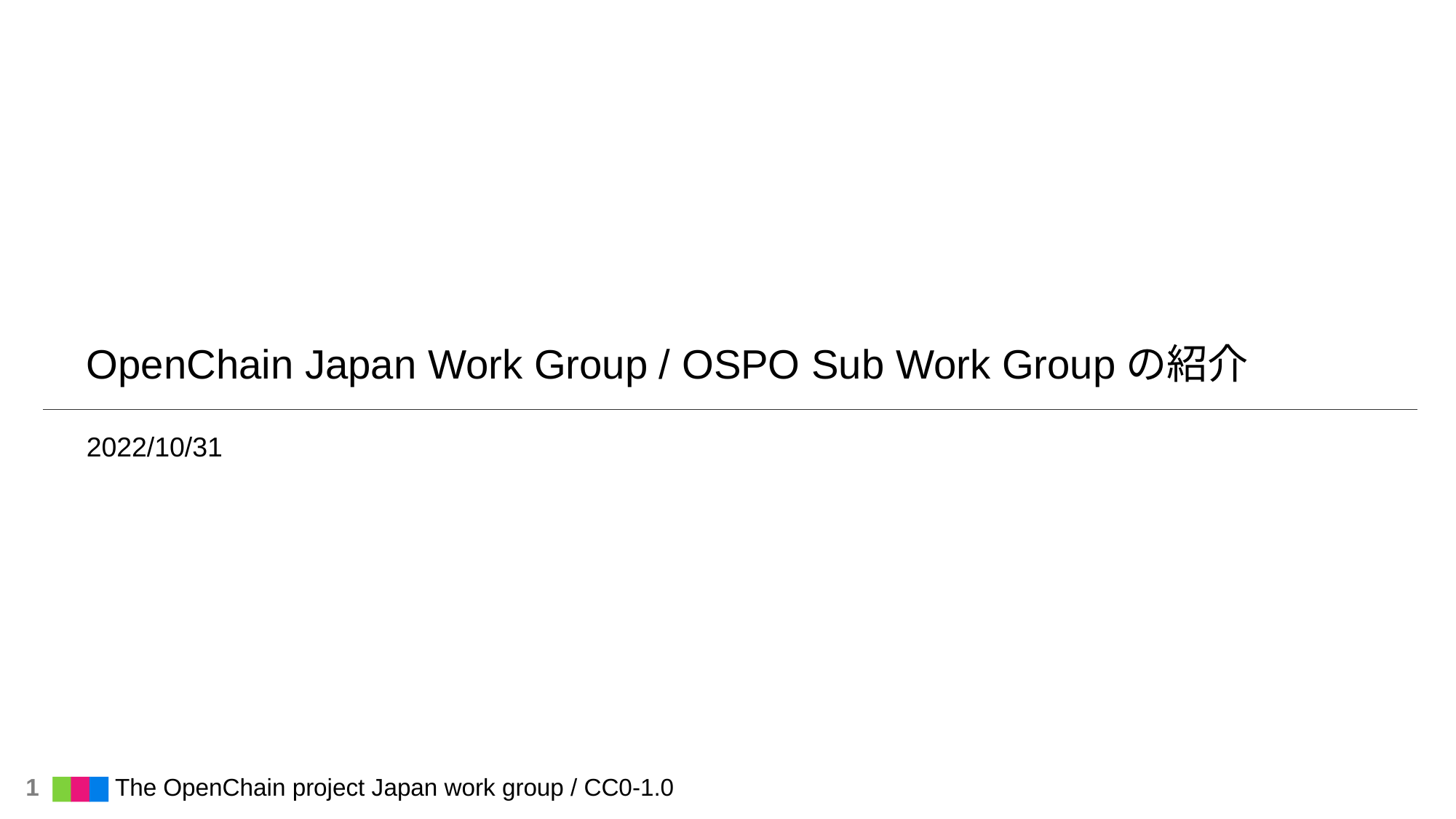

# OpenChain Japan Work Group / OSPO Sub Work Groupの紹介
2022/10/31